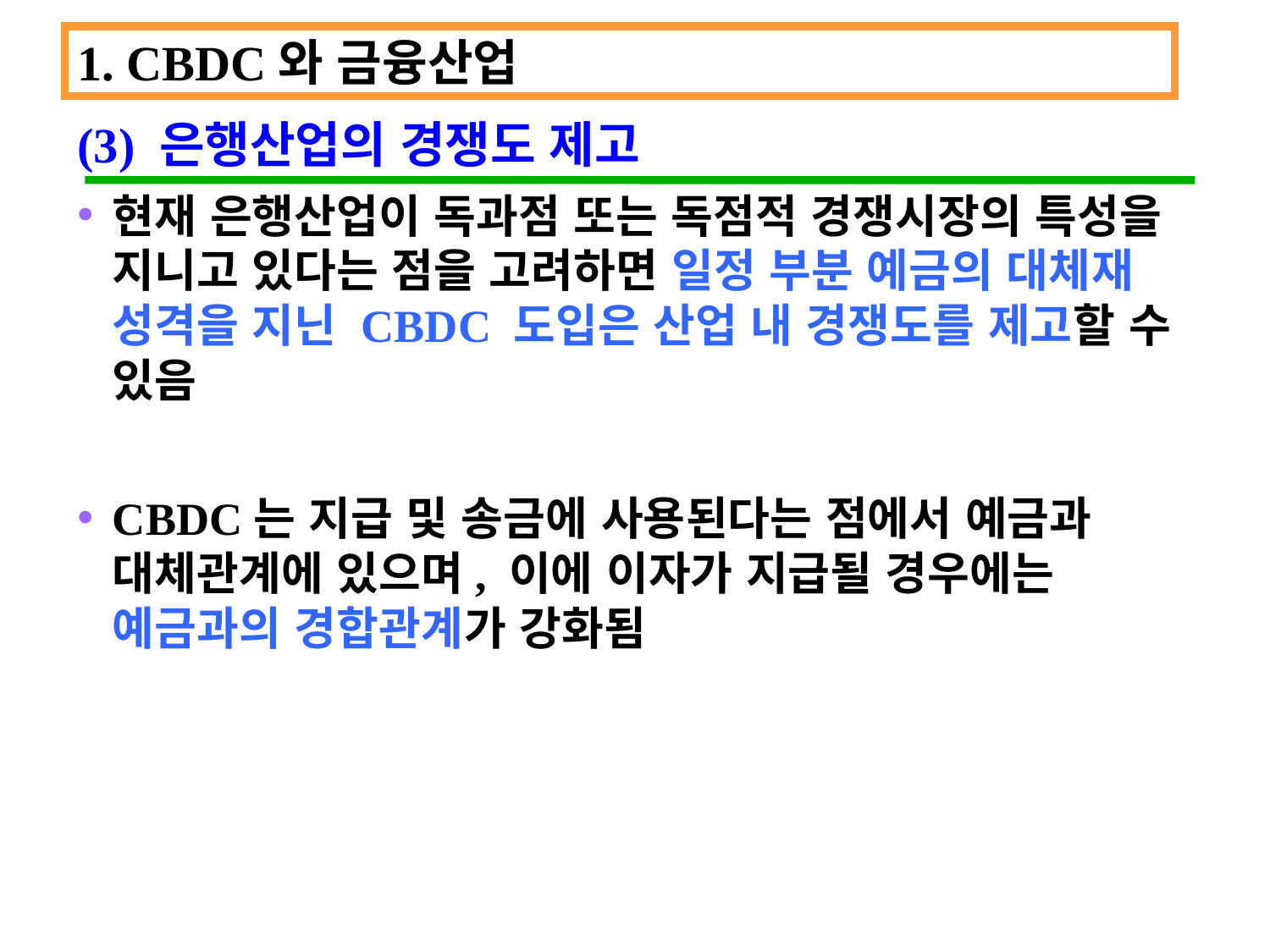

1. CBDC와 금융산업
(3) 은행산업의 경쟁도 제고
현재 은행산업이 독과점 또는 독점적 경쟁시장의 특성을 지니고 있다는 점을 고려하면 일정 부분 예금의 대체재 성격을 지닌 CBDC 도입은 산업 내 경쟁도를 제고할 수 있음

CBDC는 지급 및 송금에 사용된다는 점에서 예금과 대체관계에 있으며, 이에 이자가 지급될 경우에는 예금과의 경합관계가 강화됨